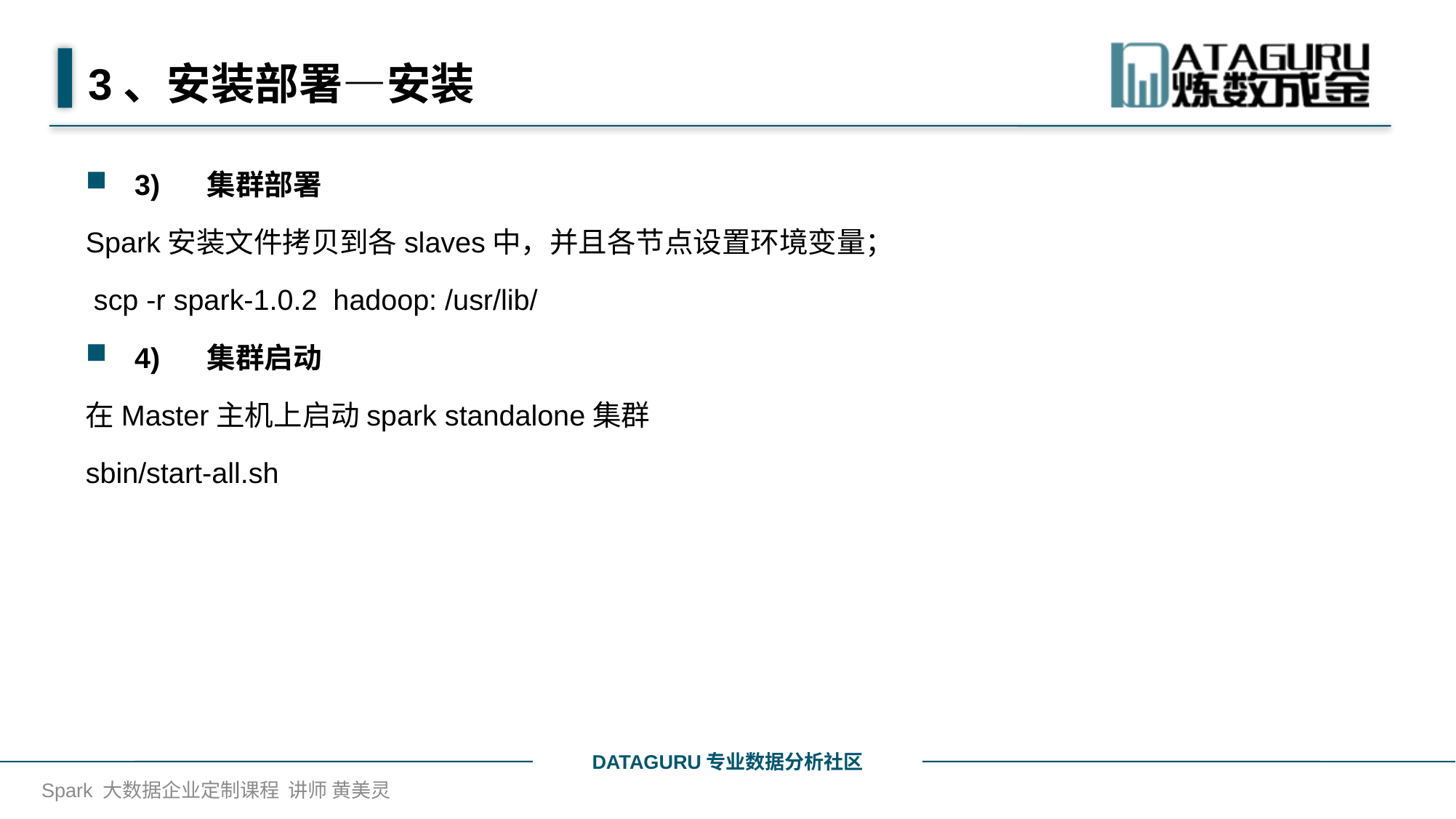

# 3、安装部署—安装
3)     集群部署
Spark安装文件拷贝到各slaves中，并且各节点设置环境变量；
 scp -r spark-1.0.2  hadoop: /usr/lib/
4)     集群启动
在Master主机上启动spark standalone集群
sbin/start-all.sh